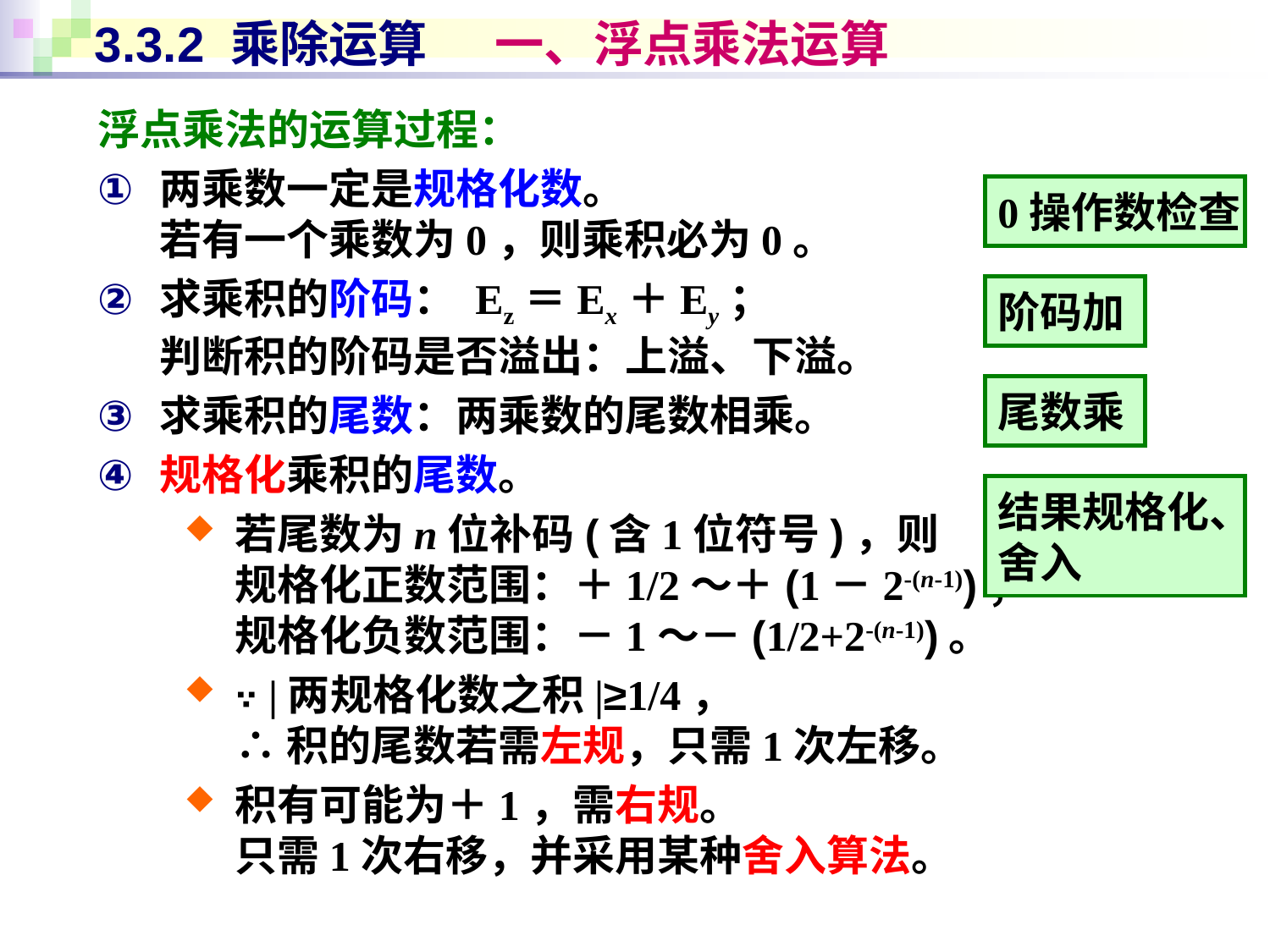

# 3.3.2 乘除运算      一、浮点乘法运算
浮点乘法的运算过程：
两乘数一定是规格化数。
若有一个乘数为0，则乘积必为0。
求乘积的阶码： Ez＝Ex＋Ey；
判断积的阶码是否溢出：上溢、下溢。
求乘积的尾数：两乘数的尾数相乘。
规格化乘积的尾数。
若尾数为n位补码(含1位符号)，则
规格化正数范围：＋1/2～＋(1－2-(n-1))；
规格化负数范围：－1～－(1/2+2-(n-1))。
∵ |两规格化数之积|≥1/4，
∴ 积的尾数若需左规，只需1次左移。
积有可能为＋1，需右规。
只需1次右移，并采用某种舍入算法。
0操作数检查
阶码加
尾数乘
结果规格化、
舍入
48